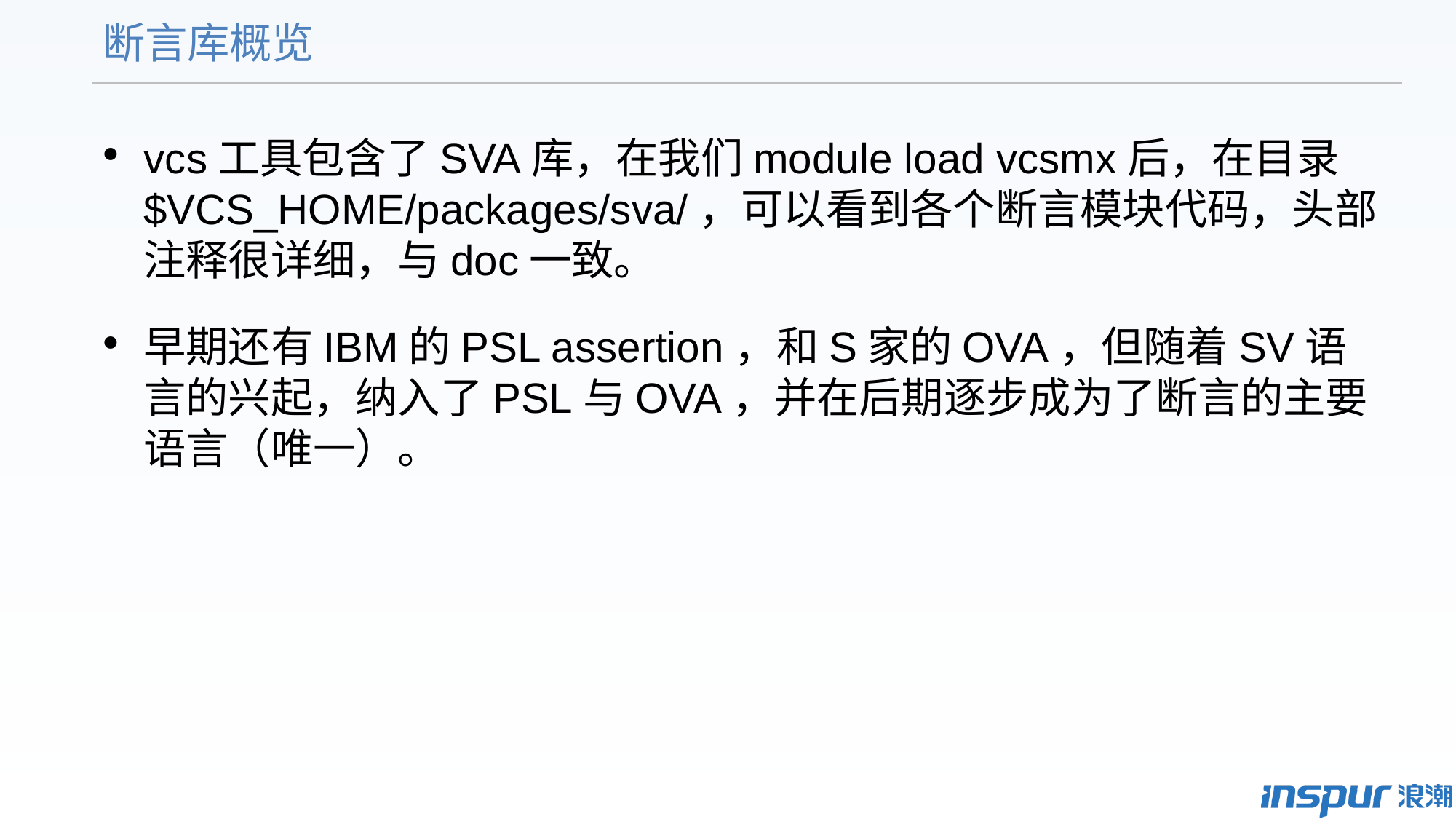

# 断言库概览
vcs工具包含了SVA库，在我们module load vcsmx后，在目录$VCS_HOME/packages/sva/，可以看到各个断言模块代码，头部注释很详细，与doc一致。
早期还有IBM的PSL assertion，和S家的OVA，但随着SV语言的兴起，纳入了PSL与OVA，并在后期逐步成为了断言的主要语言（唯一）。